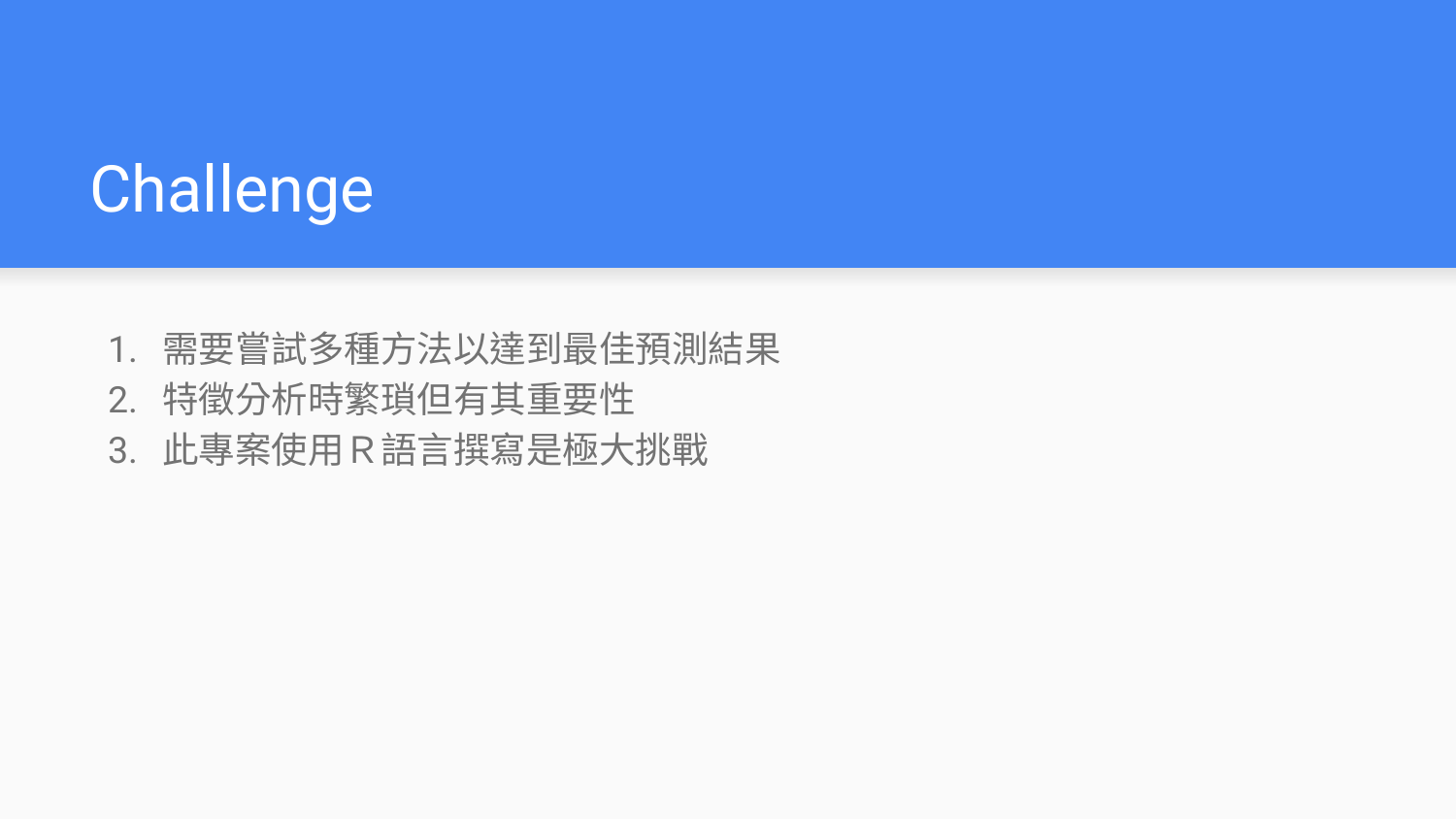

# Challenge
需要嘗試多種方法以達到最佳預測結果
特徵分析時繁瑣但有其重要性
此專案使用Ｒ語言撰寫是極大挑戰